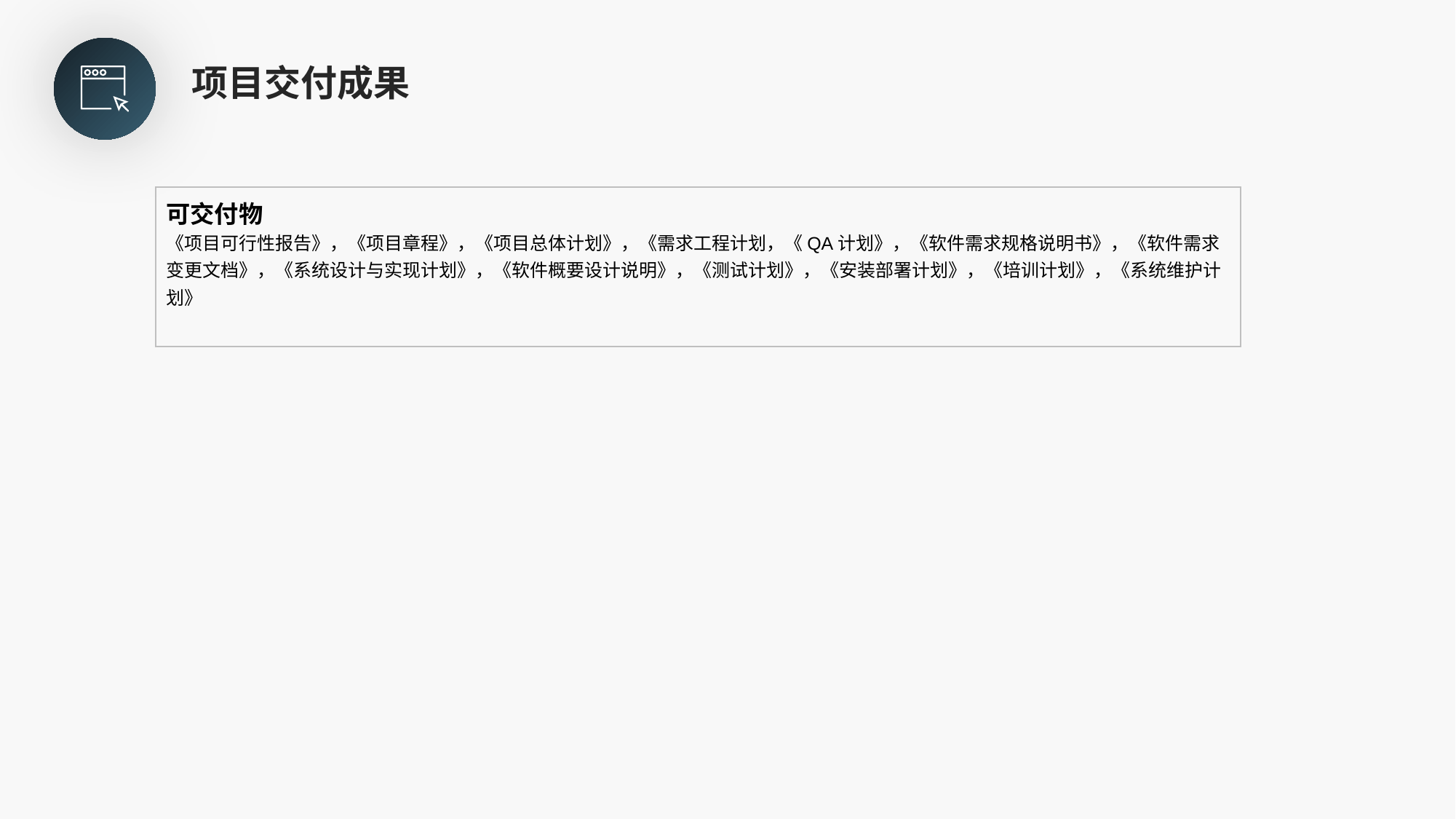

项目交付成果

可交付物
《项目可行性报告》，《项目章程》，《项目总体计划》，《需求工程计划，《QA计划》，《软件需求规格说明书》，《软件需求变更文档》，《系统设计与实现计划》，《软件概要设计说明》，《测试计划》，《安装部署计划》，《培训计划》，《系统维护计划》